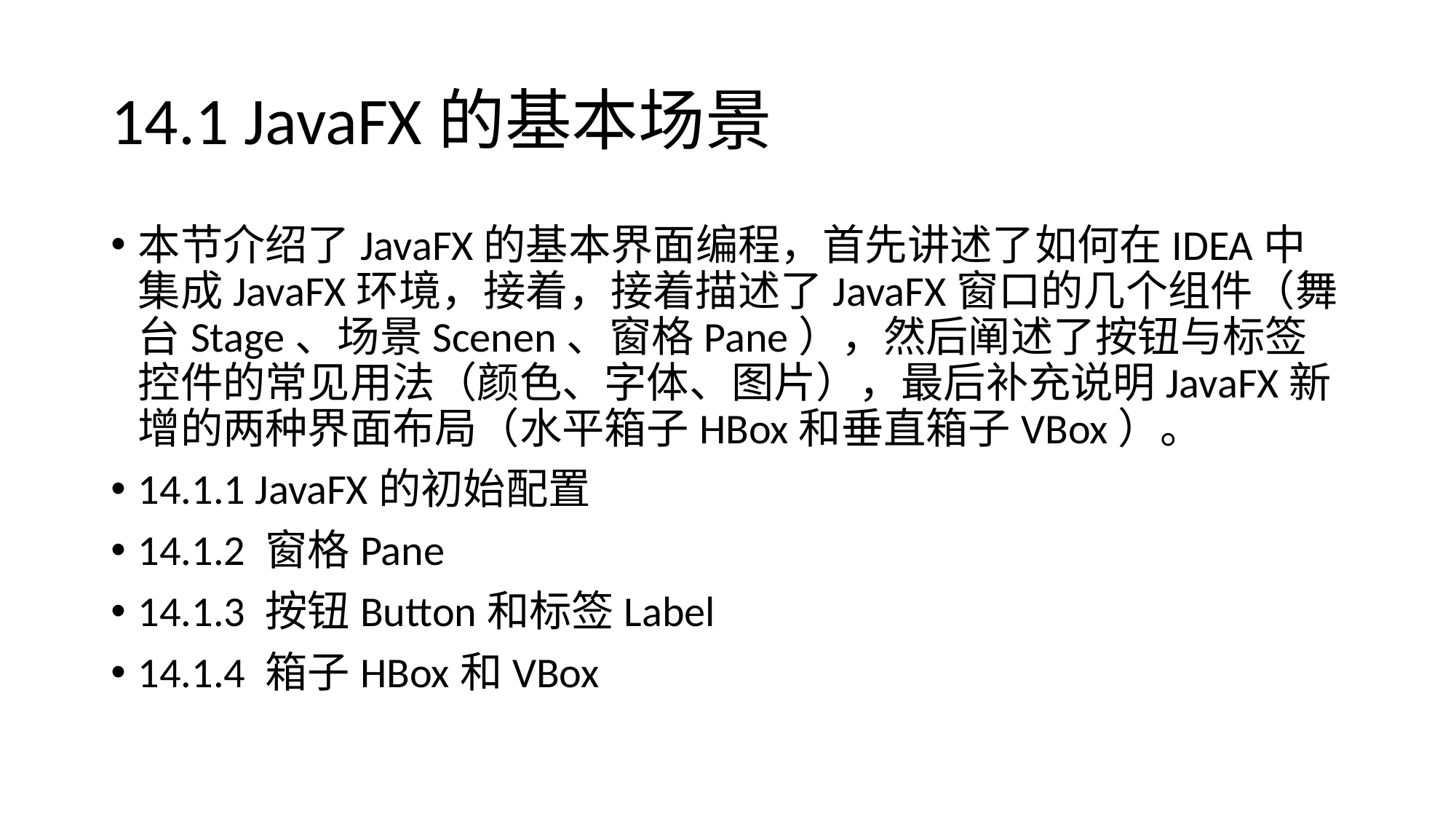

# 14.1 JavaFX的基本场景
本节介绍了JavaFX的基本界面编程，首先讲述了如何在IDEA中集成JavaFX环境，接着，接着描述了JavaFX窗口的几个组件（舞台Stage、场景Scenen、窗格Pane），然后阐述了按钮与标签控件的常见用法（颜色、字体、图片），最后补充说明JavaFX新增的两种界面布局（水平箱子HBox和垂直箱子VBox）。
14.1.1 JavaFX的初始配置
14.1.2 窗格Pane
14.1.3 按钮Button和标签Label
14.1.4 箱子HBox和VBox